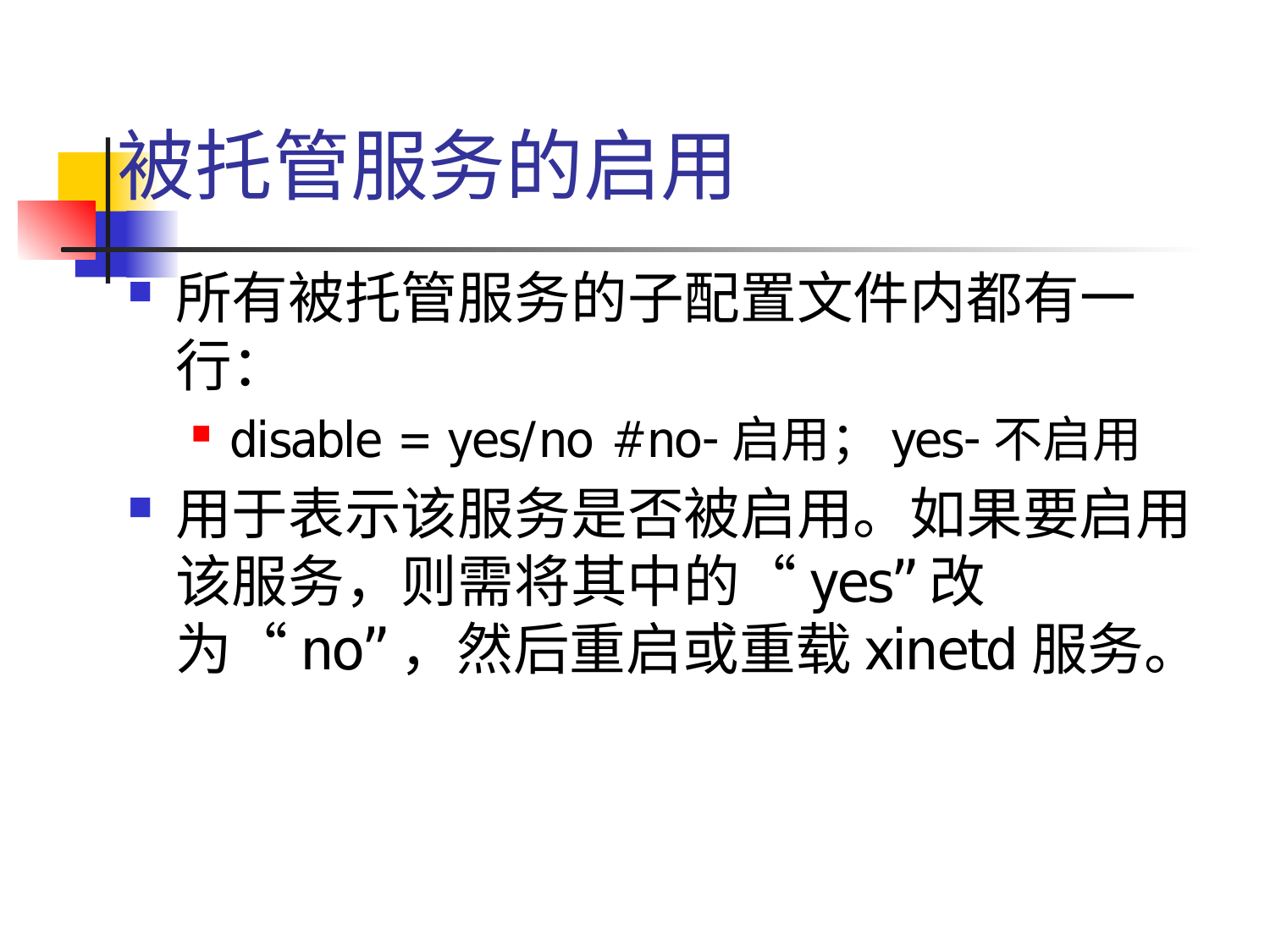

# 被托管服务的启用
所有被托管服务的子配置文件内都有一行：
disable = yes/no 	#no-启用；yes-不启用
用于表示该服务是否被启用。如果要启用该服务，则需将其中的“yes”改为“no”，然后重启或重载xinetd服务。